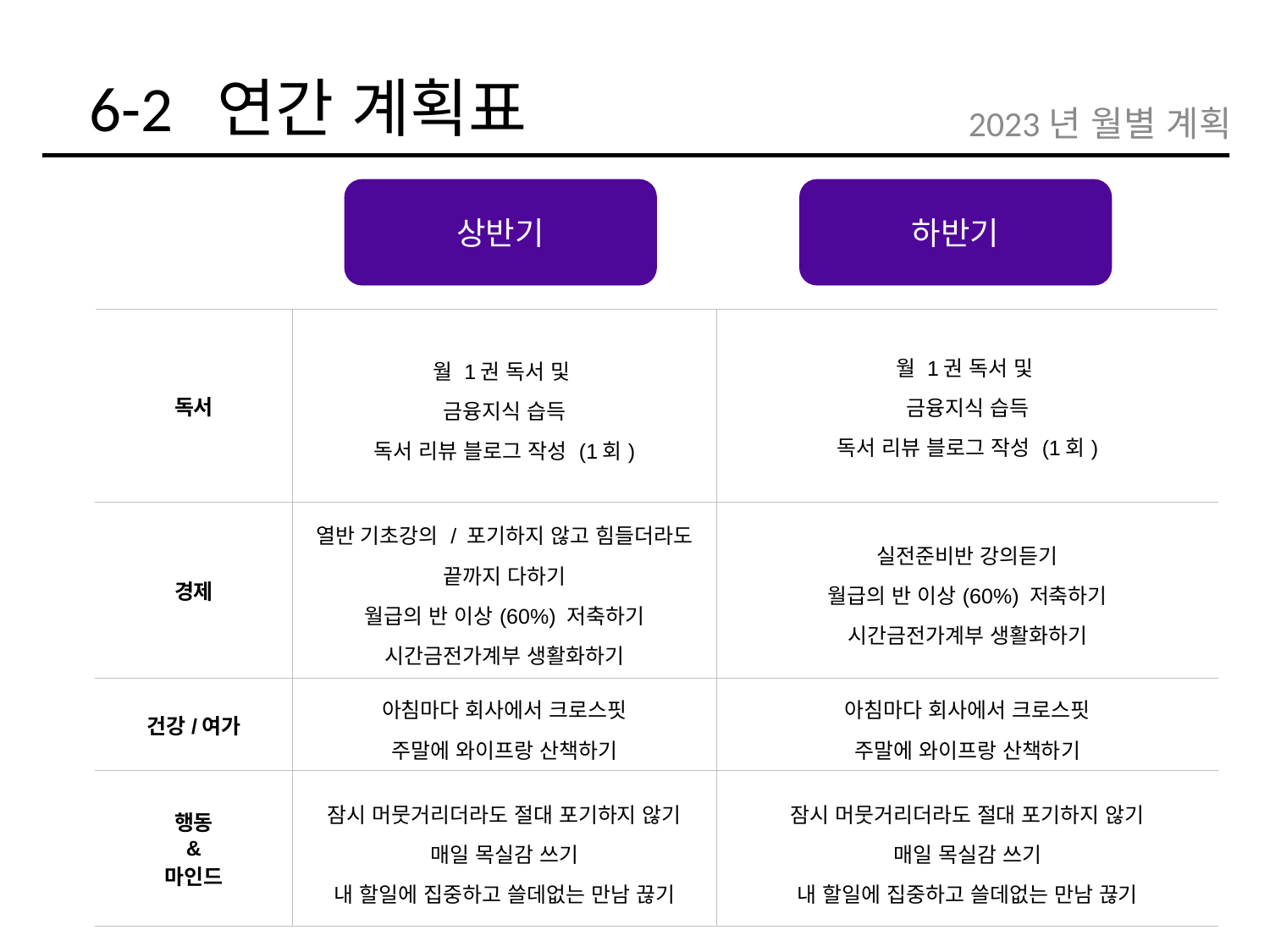

6-2  연간 계획표
2023년 월별 계획
상반기
하반기
| 독서 | 월 1권 독서 및 금융지식 습득 독서 리뷰 블로그 작성 (1회) | 월 1권 독서 및 금융지식 습득 독서 리뷰 블로그 작성 (1회) |
| --- | --- | --- |
| 경제 | 열반 기초강의 / 포기하지 않고 힘들더라도 끝까지 다하기 월급의 반 이상(60%) 저축하기 시간금전가계부 생활화하기 | 실전준비반 강의듣기 월급의 반 이상(60%) 저축하기 시간금전가계부 생활화하기 |
| 건강/여가 | 아침마다 회사에서 크로스핏 주말에 와이프랑 산책하기 | 아침마다 회사에서 크로스핏 주말에 와이프랑 산책하기 |
| 행동 & 마인드 | 잠시 머뭇거리더라도 절대 포기하지 않기 매일 목실감 쓰기 내 할일에 집중하고 쓸데없는 만남 끊기 | 잠시 머뭇거리더라도 절대 포기하지 않기 매일 목실감 쓰기 내 할일에 집중하고 쓸데없는 만남 끊기 |